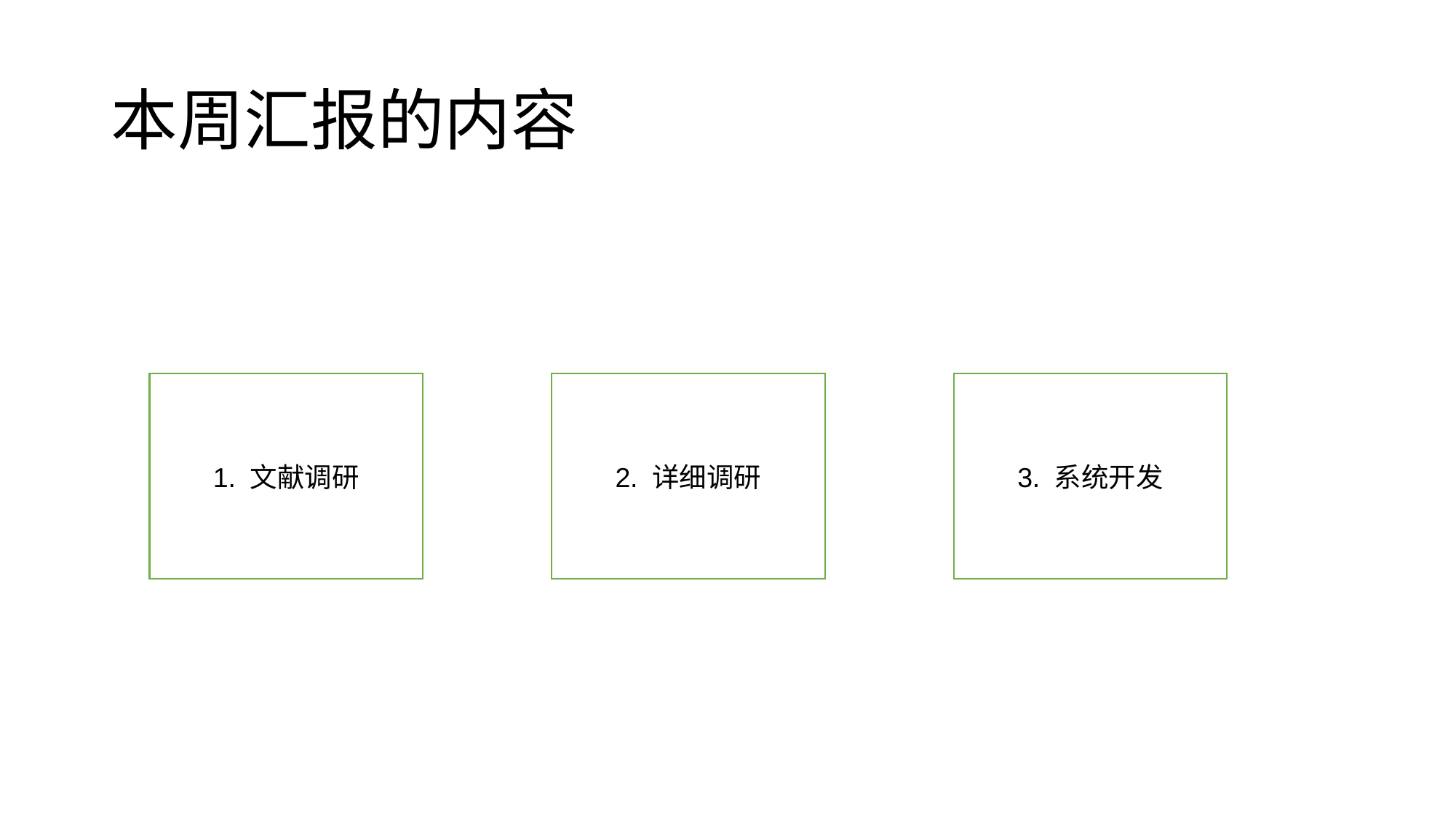

# 本周汇报的内容
1. 文献调研
2. 详细调研
3. 系统开发